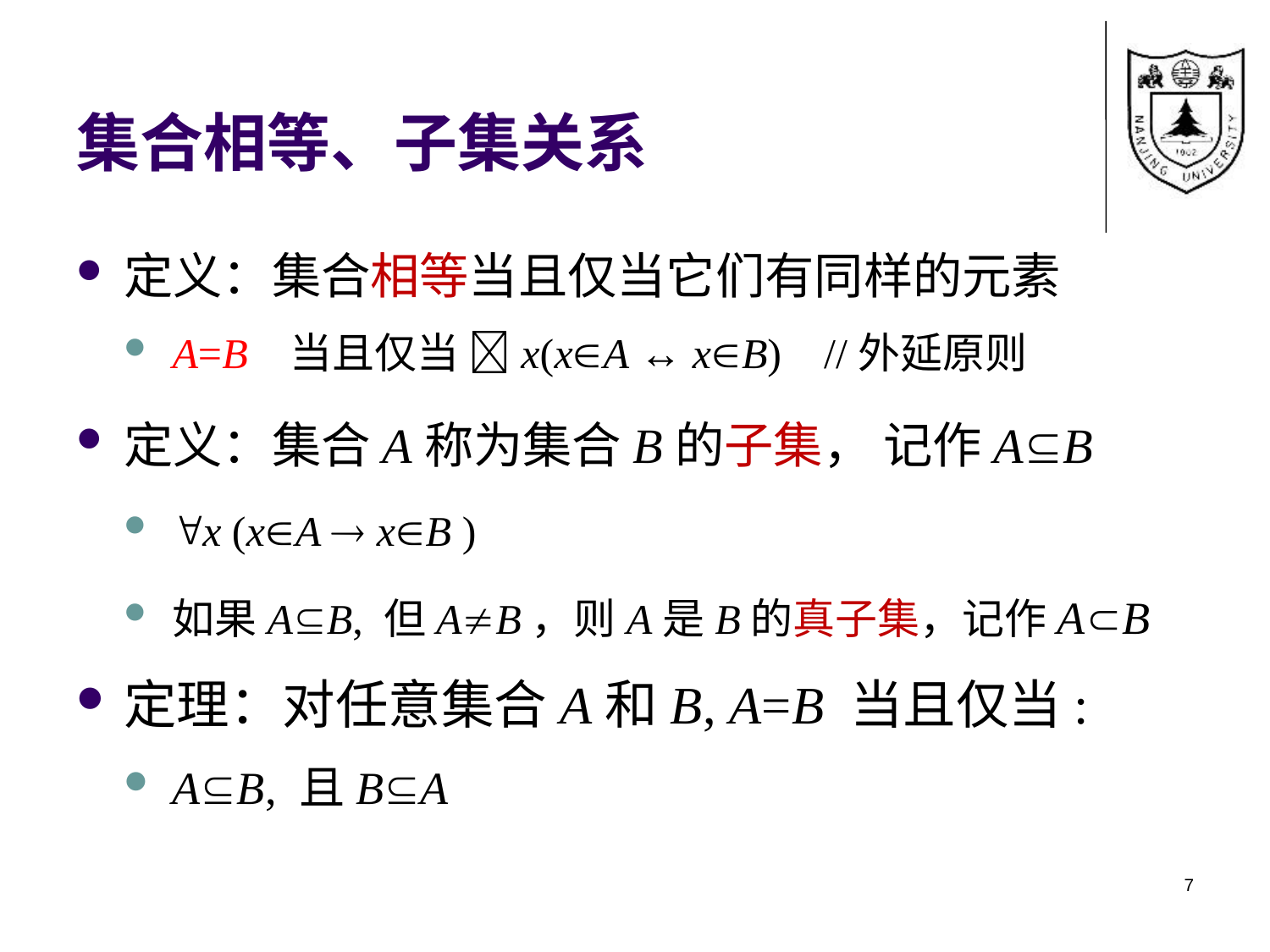

# 集合相等、子集关系
定义：集合相等当且仅当它们有同样的元素
A=B  当且仅当 ∀x(x∈A ↔ x∈B)    //外延原则
定义：集合A称为集合B的子集， 记作A⊆B
∀x (x∈A → x∈B )
如果A⊆B, 但A≠B，则A是B的真子集，记作A⊂B
定理：对任意集合A和B, A=B 当且仅当:
A⊆B, 且B⊆A
7